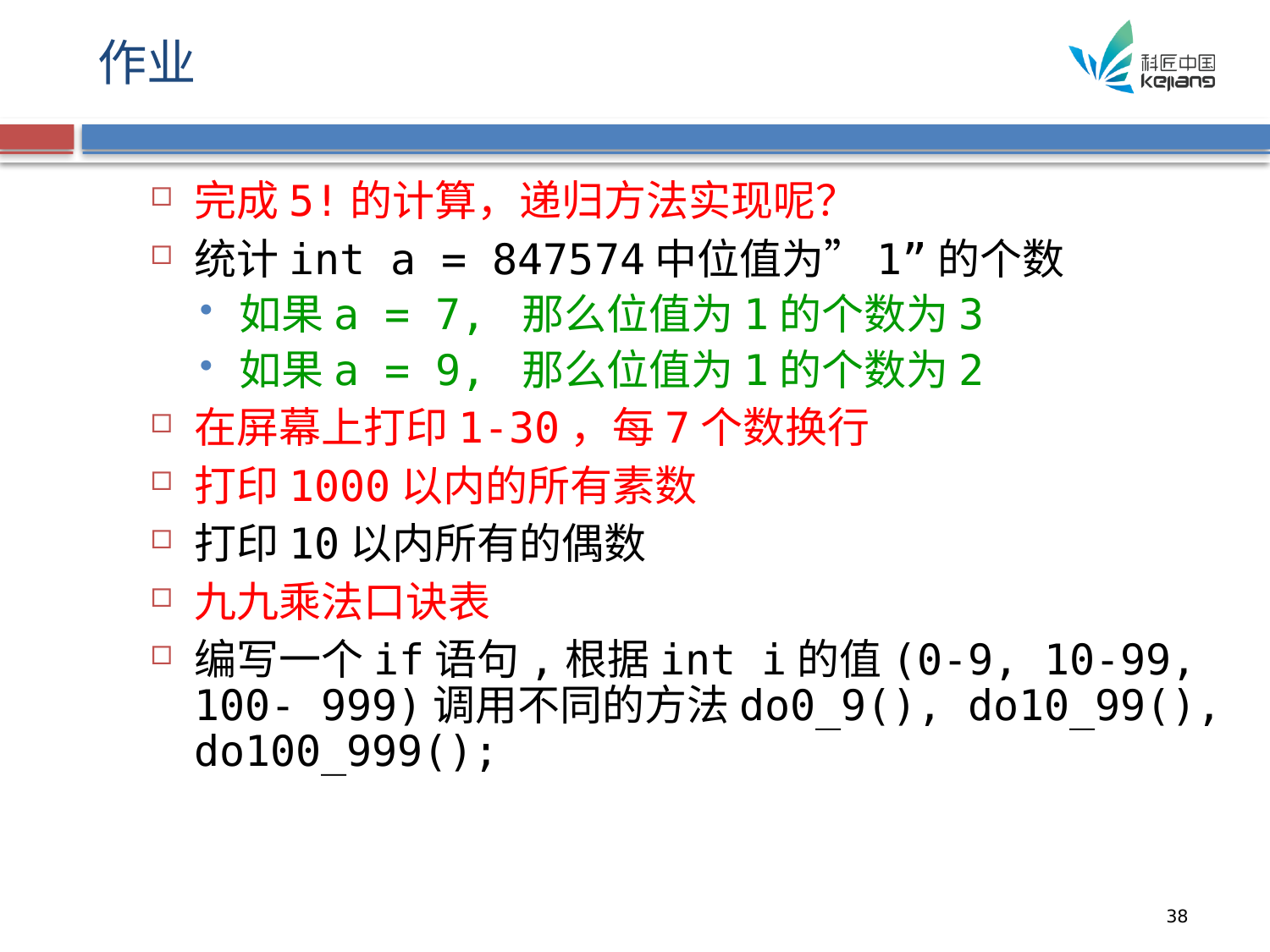

# 作业
完成5!的计算，递归方法实现呢？
统计int a = 847574中位值为”1”的个数
如果a = 7, 那么位值为1的个数为3
如果a = 9, 那么位值为1的个数为2
在屏幕上打印1-30，每7个数换行
打印1000以内的所有素数
打印10以内所有的偶数
九九乘法口诀表
编写一个if语句,根据int i的值(0-9, 10-99, 100- 999)调用不同的方法do0_9(), do10_99(), do100_999();

38